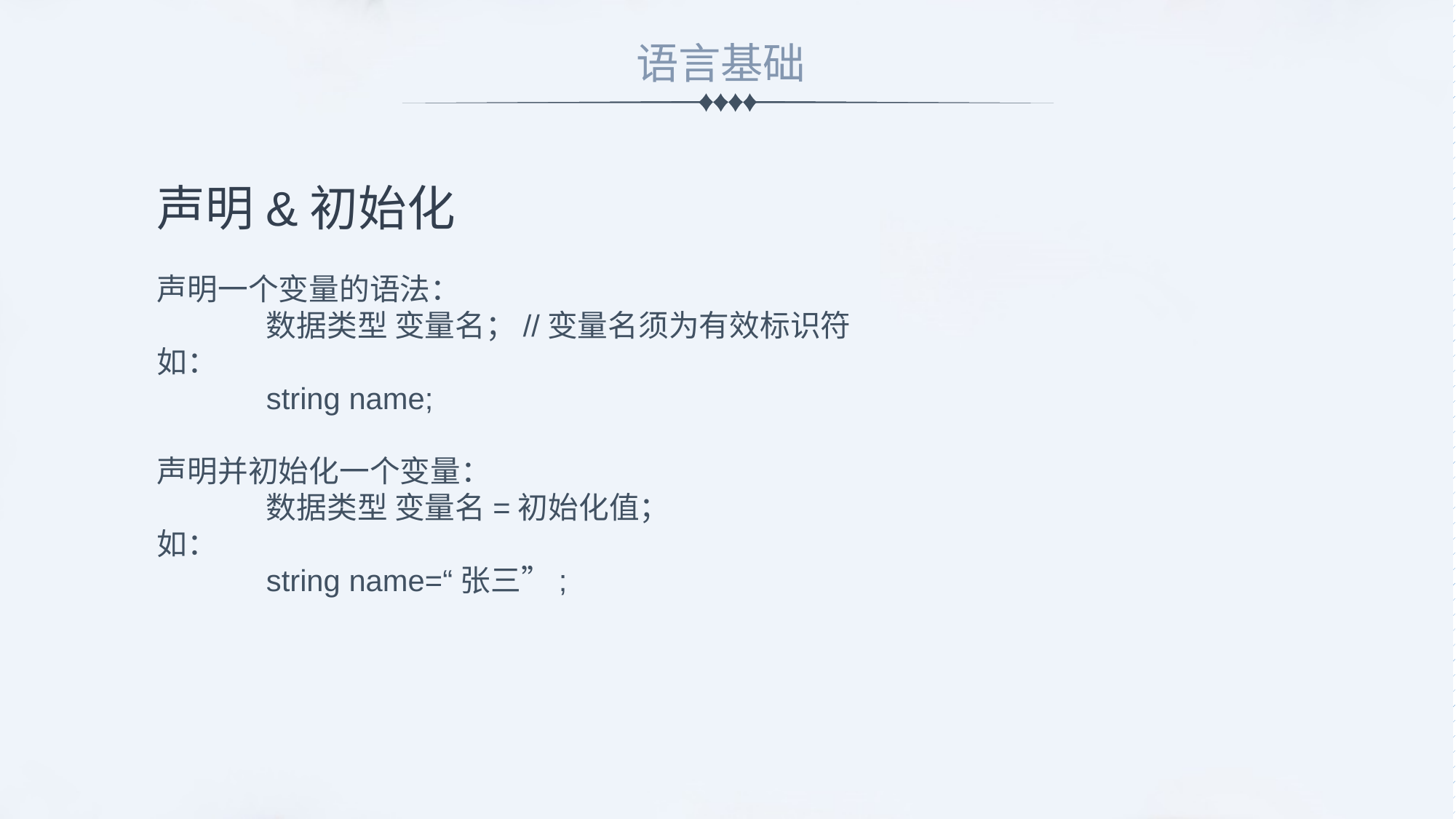

声明&初始化
声明一个变量的语法：
	数据类型 变量名；//变量名须为有效标识符
如：
	string name;

声明并初始化一个变量：
	数据类型 变量名=初始化值；
如：
	string name=“张三”;